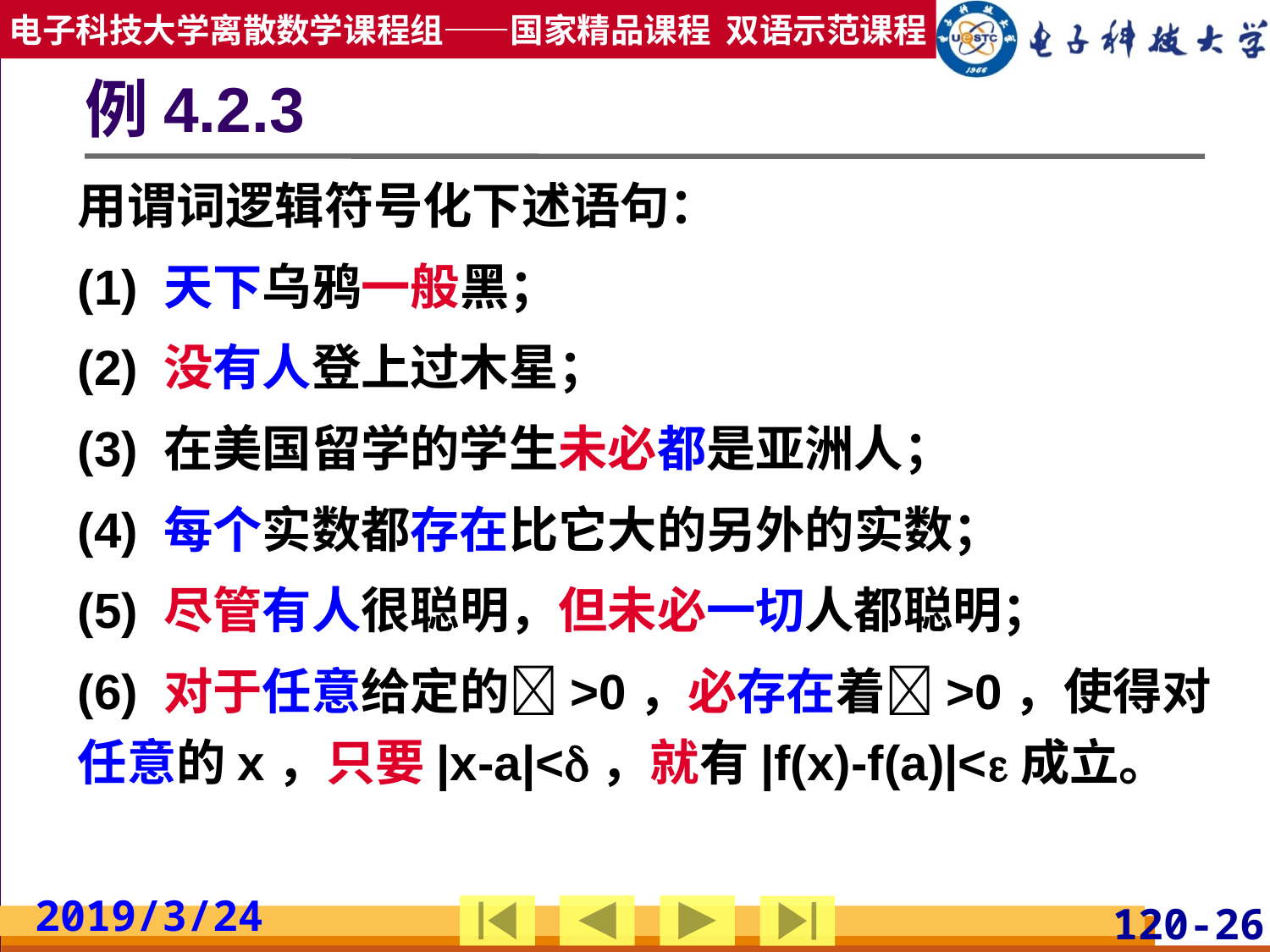

# 例4.2.3
用谓词逻辑符号化下述语句：
(1) 天下乌鸦一般黑；
(2) 没有人登上过木星；
(3) 在美国留学的学生未必都是亚洲人；
(4) 每个实数都存在比它大的另外的实数；
(5) 尽管有人很聪明，但未必一切人都聪明；
(6) 对于任意给定的ε>0，必存在着δ>0，使得对任意的x，只要|x-a|<δ，就有|f(x)-f(a)|<ε成立。
2019/3/24